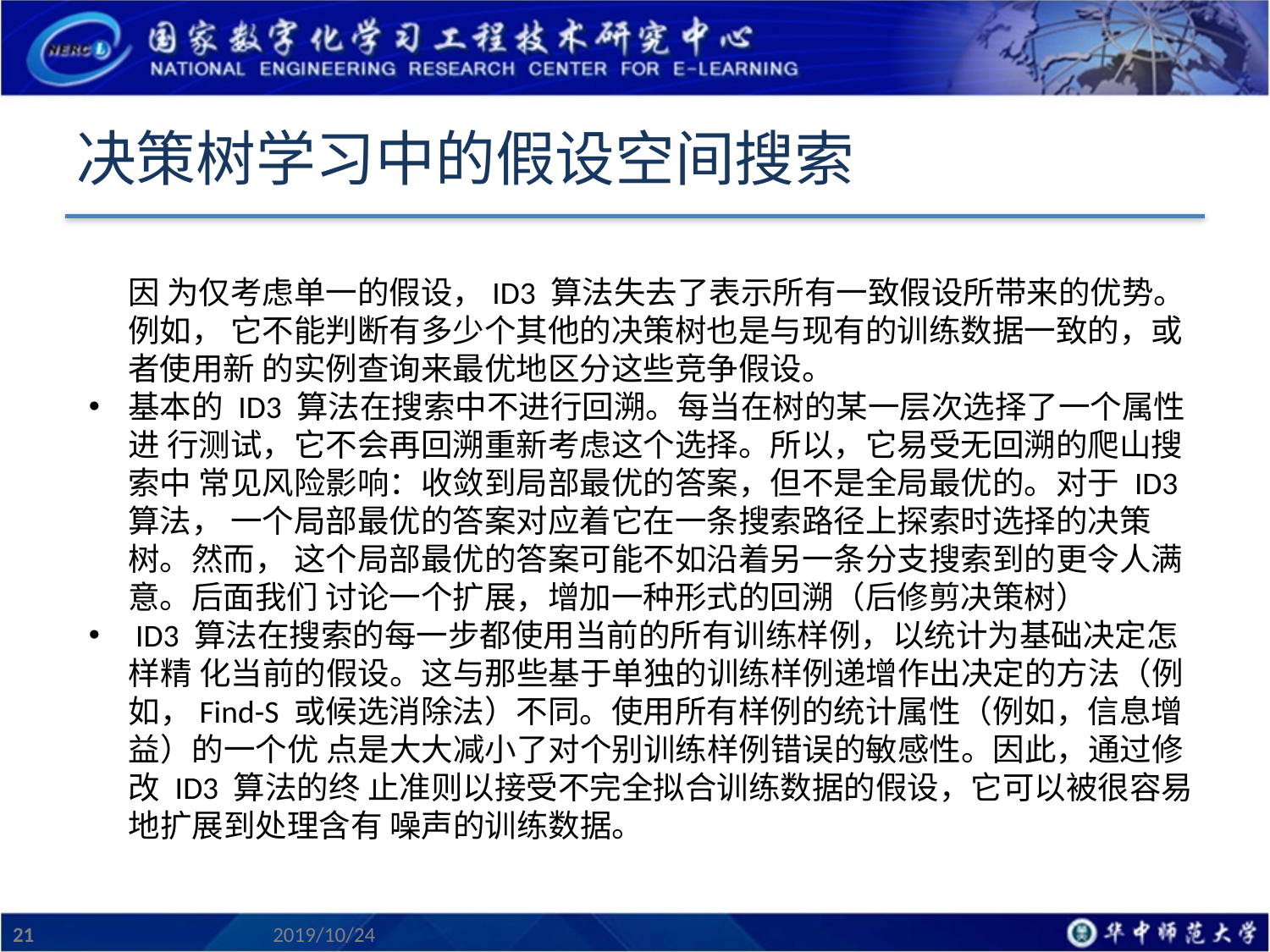

# 决策树学习中的假设空间搜索
因 为仅考虑单一的假设，ID3 算法失去了表示所有一致假设所带来的优势。例如， 它不能判断有多少个其他的决策树也是与现有的训练数据一致的，或者使用新 的实例查询来最优地区分这些竞争假设。
基本的 ID3 算法在搜索中不进行回溯。每当在树的某一层次选择了一个属性进 行测试，它不会再回溯重新考虑这个选择。所以，它易受无回溯的爬山搜索中 常见风险影响：收敛到局部最优的答案，但不是全局最优的。对于 ID3 算法， 一个局部最优的答案对应着它在一条搜索路径上探索时选择的决策树。然而， 这个局部最优的答案可能不如沿着另一条分支搜索到的更令人满意。后面我们 讨论一个扩展，增加一种形式的回溯（后修剪决策树）
 ID3 算法在搜索的每一步都使用当前的所有训练样例，以统计为基础决定怎样精 化当前的假设。这与那些基于单独的训练样例递增作出决定的方法（例如，Find-S 或候选消除法）不同。使用所有样例的统计属性（例如，信息增益）的一个优 点是大大减小了对个别训练样例错误的敏感性。因此，通过修改 ID3 算法的终 止准则以接受不完全拟合训练数据的假设，它可以被很容易地扩展到处理含有 噪声的训练数据。
21
2019/10/24